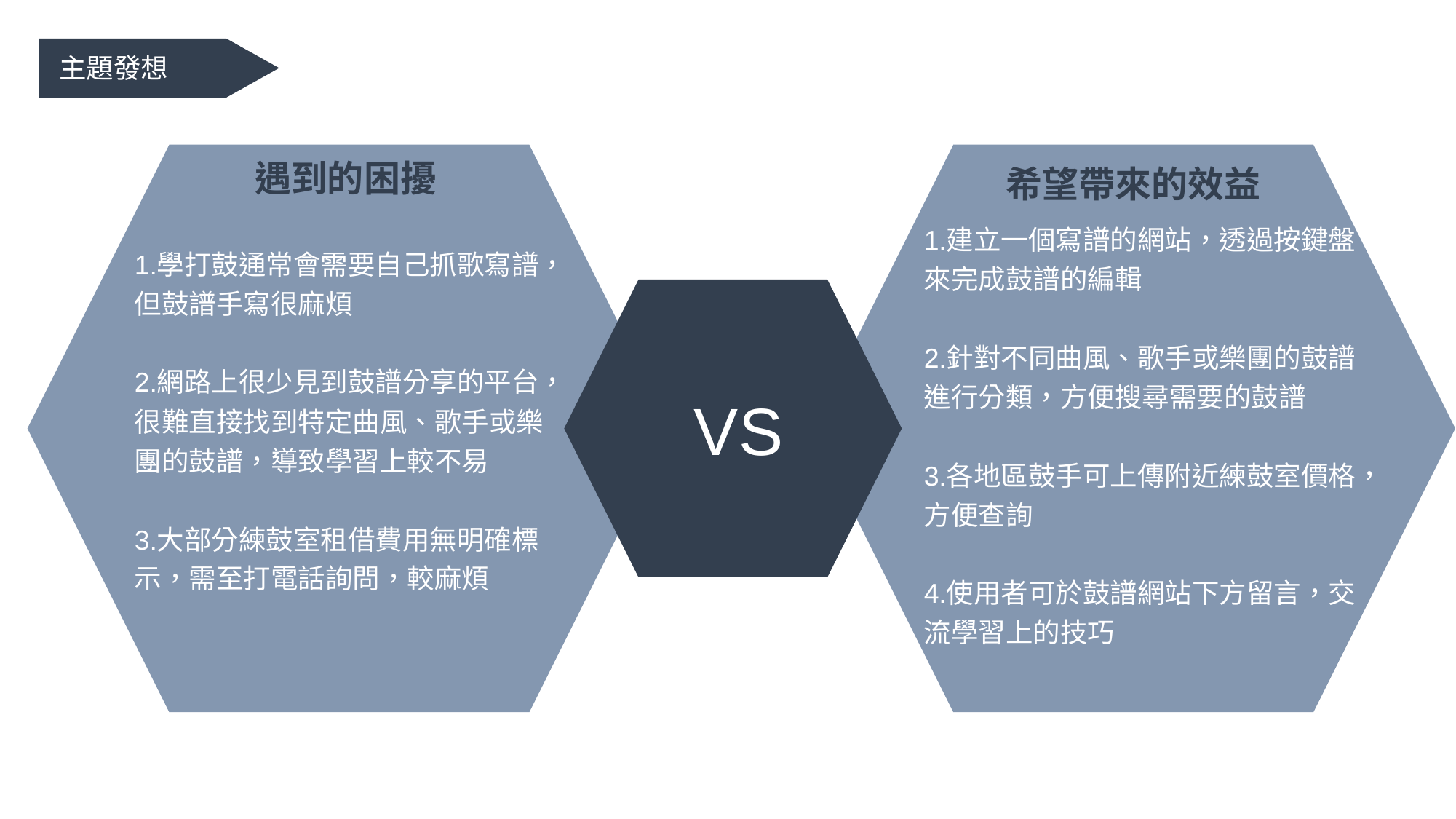

主題發想

遇到的困擾
希望帶來的效益
建立一個寫譜的網站，透過按鍵盤來完成鼓譜的編輯

針對不同曲風、歌手或樂團的鼓譜進行分類，方便搜尋需要的鼓譜

各地區鼓手可上傳附近練鼓室價格，方便查詢

使用者可於鼓譜網站下方留言，交流學習上的技巧

學打鼓通常會需要自己抓歌寫譜，但鼓譜手寫很麻煩

網路上很少見到鼓譜分享的平台，很難直接找到特定曲風、歌手或樂團的鼓譜，導致學習上較不易

大部分練鼓室租借費用無明確標示，需至打電話詢問，較麻煩
VS